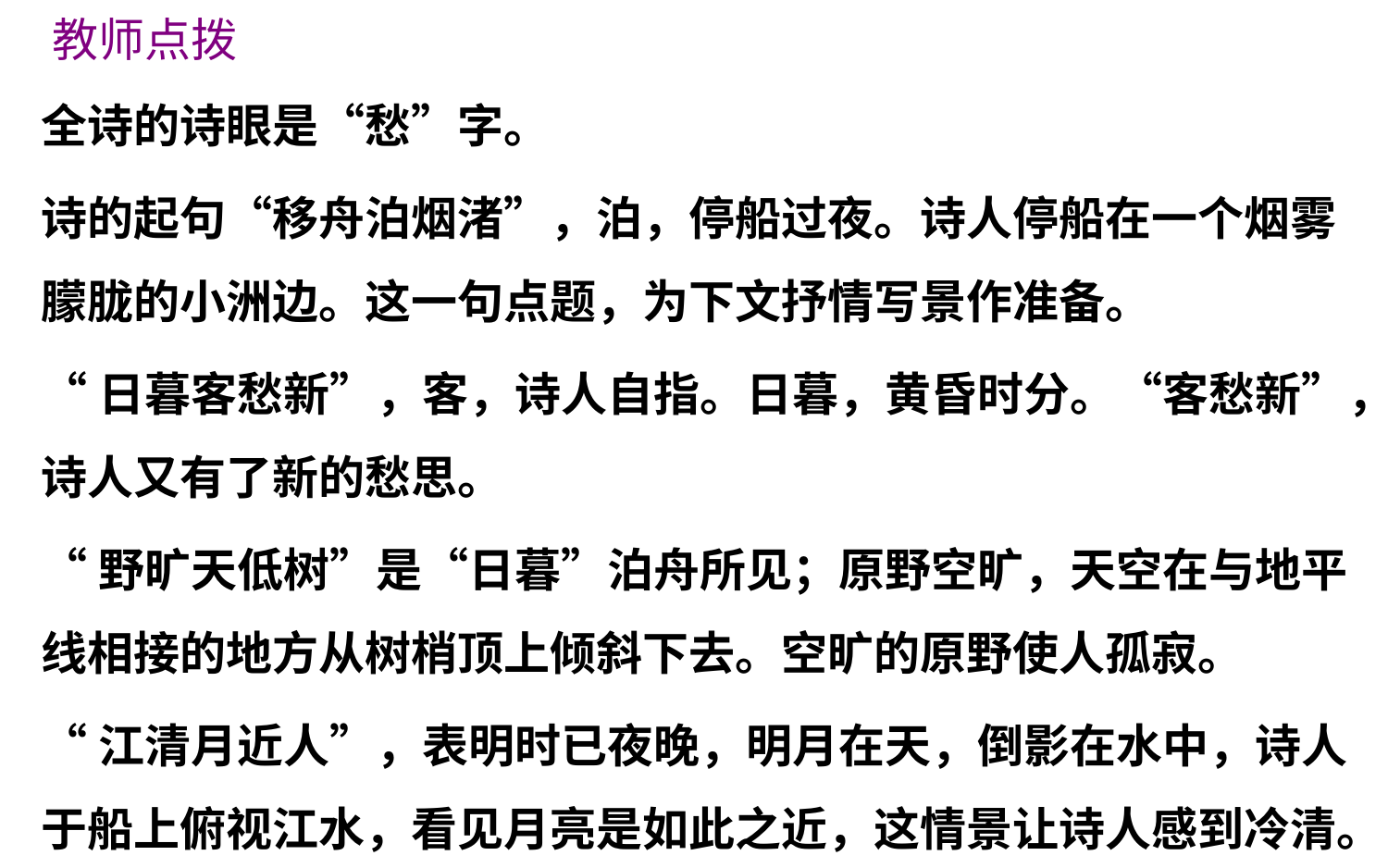

# 教师点拨
全诗的诗眼是“愁”字。
诗的起句“移舟泊烟渚”，泊，停船过夜。诗人停船在一个烟雾朦胧的小洲边。这一句点题，为下文抒情写景作准备。
“日暮客愁新”，客，诗人自指。日暮，黄昏时分。“客愁新”，诗人又有了新的愁思。
“野旷天低树”是“日暮”泊舟所见；原野空旷，天空在与地平线相接的地方从树梢顶上倾斜下去。空旷的原野使人孤寂。
“江清月近人”，表明时已夜晚，明月在天，倒影在水中，诗人于船上俯视江水，看见月亮是如此之近，这情景让诗人感到冷清。这两句一写远眺，一写近观，给人既辽远又逼真之感